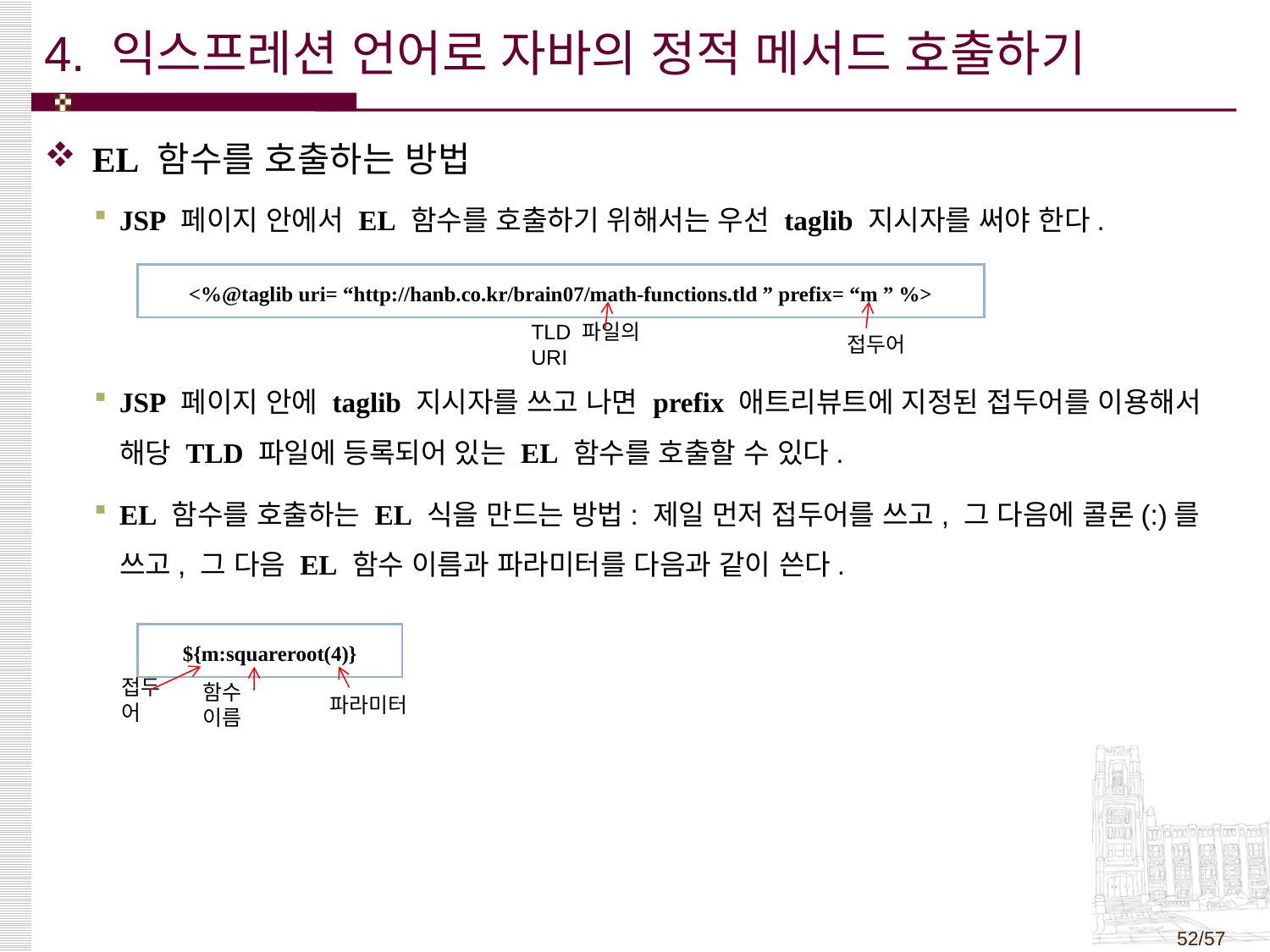

# 4. 익스프레션 언어로 자바의 정적 메서드 호출하기
EL 함수를 호출하는 방법
JSP 페이지 안에서 EL 함수를 호출하기 위해서는 우선 taglib 지시자를 써야 한다.

JSP 페이지 안에 taglib 지시자를 쓰고 나면 prefix 애트리뷰트에 지정된 접두어를 이용해서 해당 TLD 파일에 등록되어 있는 EL 함수를 호출할 수 있다.
EL 함수를 호출하는 EL 식을 만드는 방법: 제일 먼저 접두어를 쓰고, 그 다음에 콜론(:)를 쓰고, 그 다음 EL 함수 이름과 파라미터를 다음과 같이 쓴다.

| <%@taglib uri= “http://hanb.co.kr/brain07/math-functions.tld ” prefix= “m ” %> |
| --- |
TLD 파일의 URI
접두어
| ${m:squareroot(4)} |
| --- |
접두어
함수 이름
파라미터